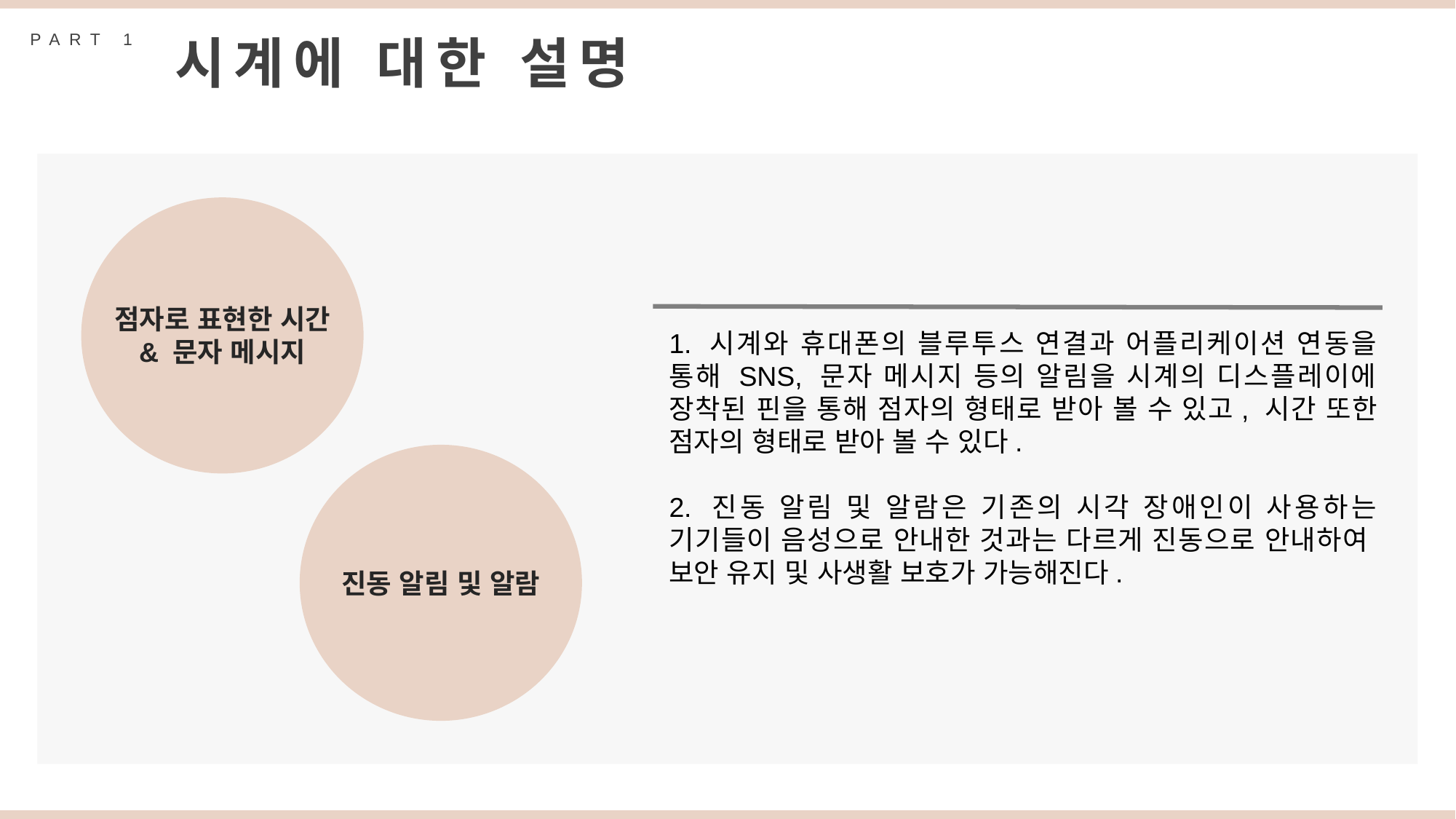

PART 1
시계에 대한 설명

점자로 표현한 시간
& 문자 메시지
1. 시계와 휴대폰의 블루투스 연결과 어플리케이션 연동을 통해 SNS, 문자 메시지 등의 알림을 시계의 디스플레이에 장착된 핀을 통해 점자의 형태로 받아 볼 수 있고, 시간 또한 점자의 형태로 받아 볼 수 있다.

2. 진동 알림 및 알람은 기존의 시각 장애인이 사용하는 기기들이 음성으로 안내한 것과는 다르게 진동으로 안내하여  보안 유지 및 사생활 보호가 가능해진다.

진동 알림 및 알람